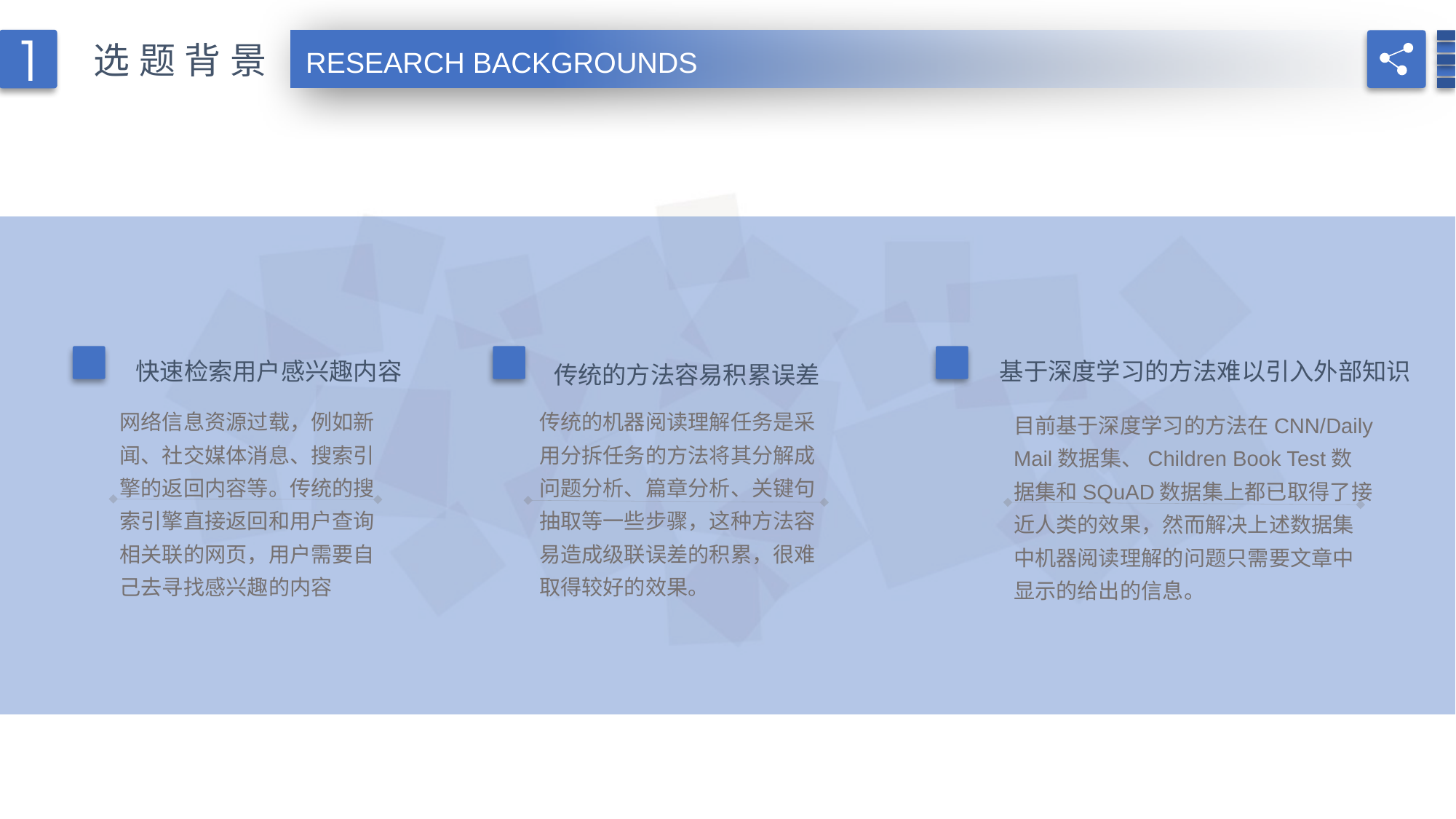

1

选题背景
RESEARCH BACKGROUNDS

传统的机器阅读理解任务是采用分拆任务的方法将其分解成问题分析、篇章分析、关键句抽取等一些步骤，这种方法容易造成级联误差的积累，很难取得较好的效果。
快速检索用户感兴趣内容
基于深度学习的方法难以引入外部知识
传统的方法容易积累误差

网络信息资源过载，例如新闻、社交媒体消息、搜索引擎的返回内容等。传统的搜索引擎直接返回和用户查询相关联的网页，用户需要自己去寻找感兴趣的内容
目前基于深度学习的方法在CNN/Daily Mail数据集、Children Book Test数据集和SQuAD数据集上都已取得了接近人类的效果，然而解决上述数据集中机器阅读理解的问题只需要文章中显示的给出的信息。